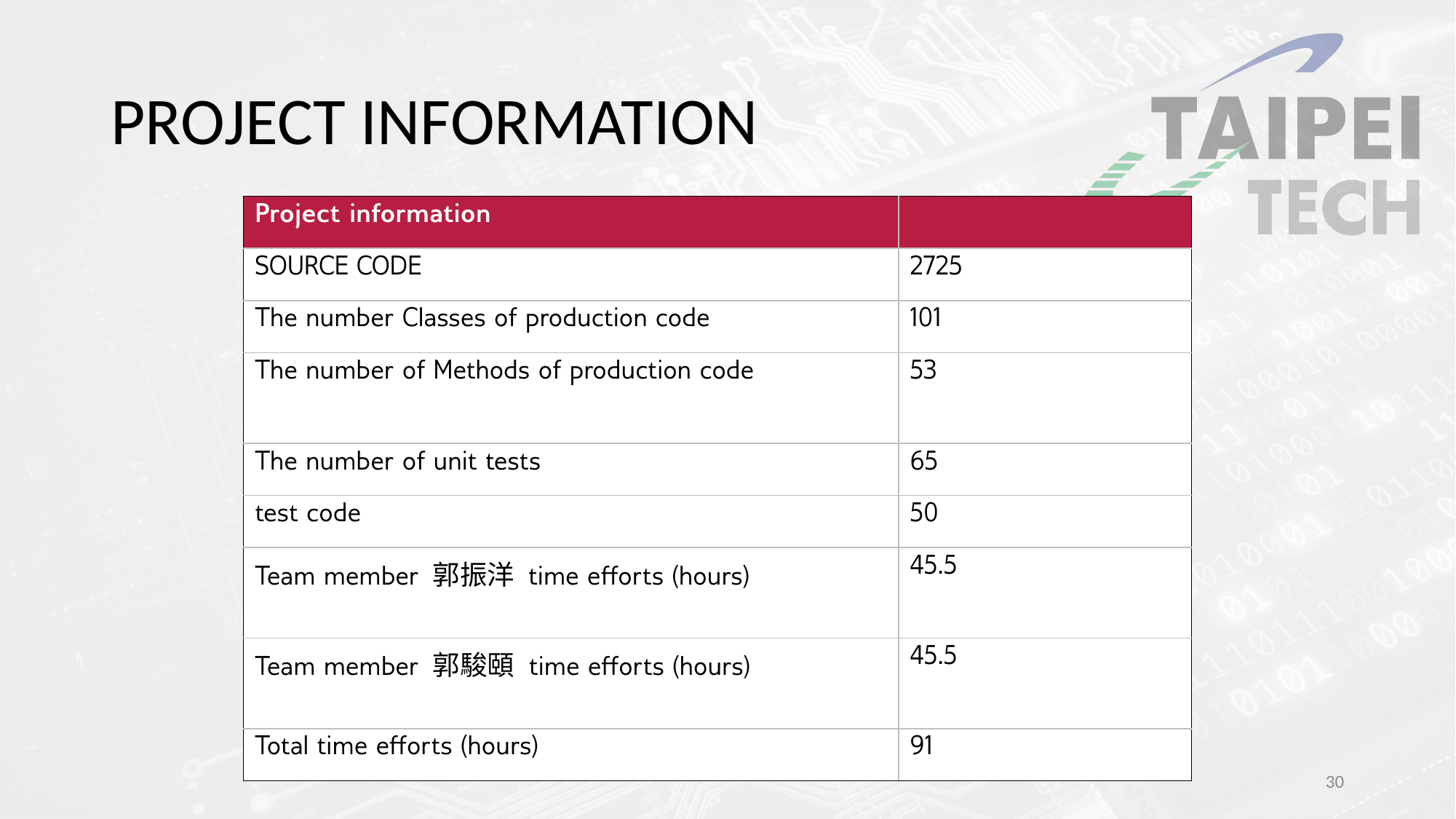

# PROJECT INFORMATION
| Project information |  |
| --- | --- |
| SOURCE CODE | 2725 |
| The number Classes of production code | 101 |
| The number of Methods of production code | 53 |
| The number of unit tests | 65 |
| test code | 50 |
| Team member 郭振洋 time efforts (hours) | 45.5 |
| Team member 郭駿頤 time efforts (hours) | 45.5 |
| Total time efforts (hours) | 91 |

30